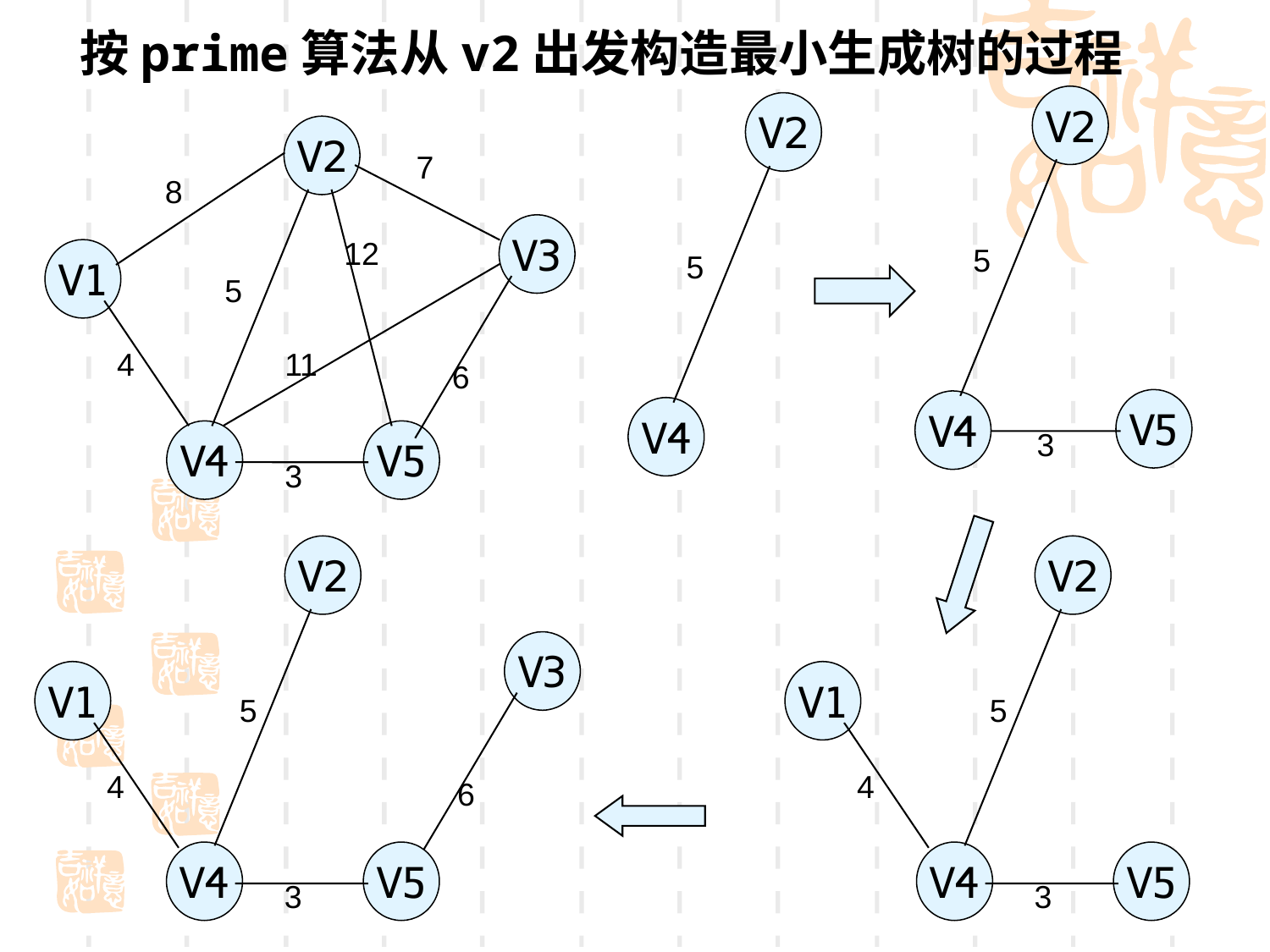

按prime算法从v2出发构造最小生成树的过程
V2

5
V4
V5
3

V2

5
V4
V2
7

8

V3
12
V1
5

4
11
6
V4
V5
3

V2

V3
V1
5

4
6
V4
V5
3

V2

V1
5

4
V4
V5
3